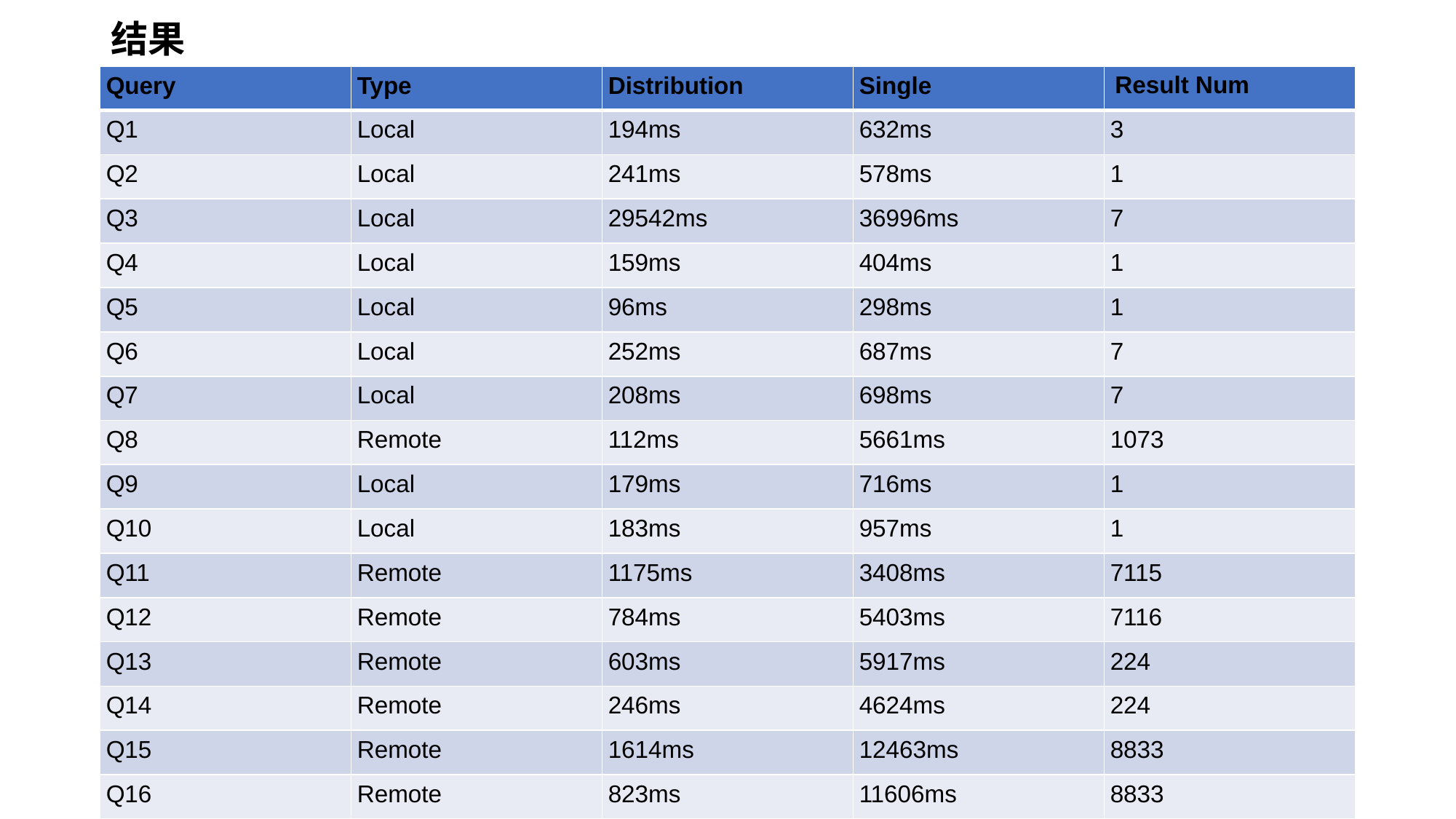

# 结果
| Query | Type | Distribution | Single | Result Num |
| --- | --- | --- | --- | --- |
| Q1 | Local | 194ms | 632ms | 3 |
| Q2 | Local | 241ms | 578ms | 1 |
| Q3 | Local | 29542ms | 36996ms | 7 |
| Q4 | Local | 159ms | 404ms | 1 |
| Q5 | Local | 96ms | 298ms | 1 |
| Q6 | Local | 252ms | 687ms | 7 |
| Q7 | Local | 208ms | 698ms | 7 |
| Q8 | Remote | 112ms | 5661ms | 1073 |
| Q9 | Local | 179ms | 716ms | 1 |
| Q10 | Local | 183ms | 957ms | 1 |
| Q11 | Remote | 1175ms | 3408ms | 7115 |
| Q12 | Remote | 784ms | 5403ms | 7116 |
| Q13 | Remote | 603ms | 5917ms | 224 |
| Q14 | Remote | 246ms | 4624ms | 224 |
| Q15 | Remote | 1614ms | 12463ms | 8833 |
| Q16 | Remote | 823ms | 11606ms | 8833 |